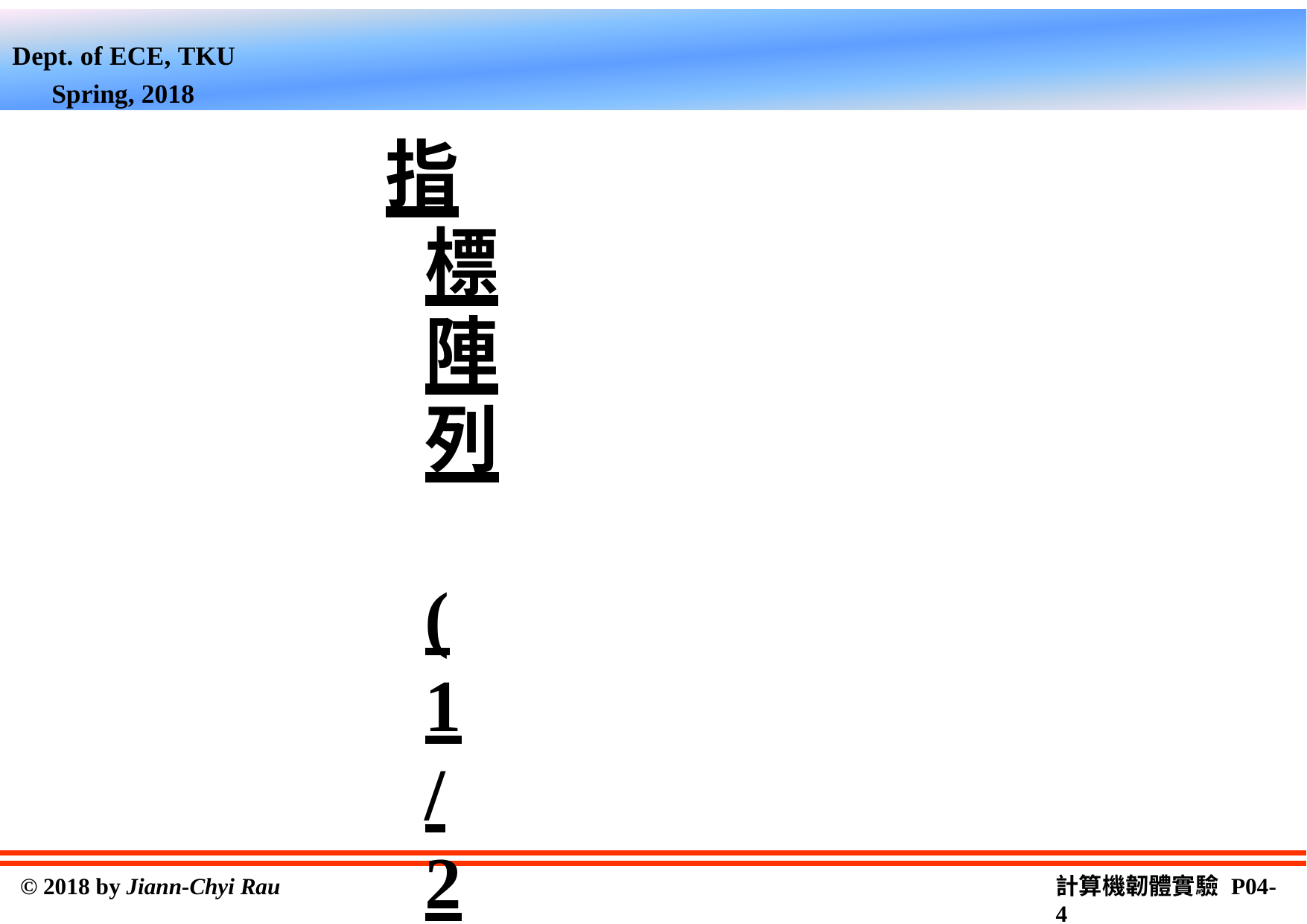

Dept. of ECE, TKU Spring, 2018
指標陣列 (1/2)

Arrays can contain pointers
Commonly used to store an array of strings
E.g. char *suit[4] = {"Hearts",
"Diamonds", "Clubs",
"Spades" };
Each element of suit is a pointer to a string (char *)
The strings are not in the array, only pointers to the strings are in the array

計算機韌體實驗 P04-4
© 2018 by Jiann-Chyi Rau